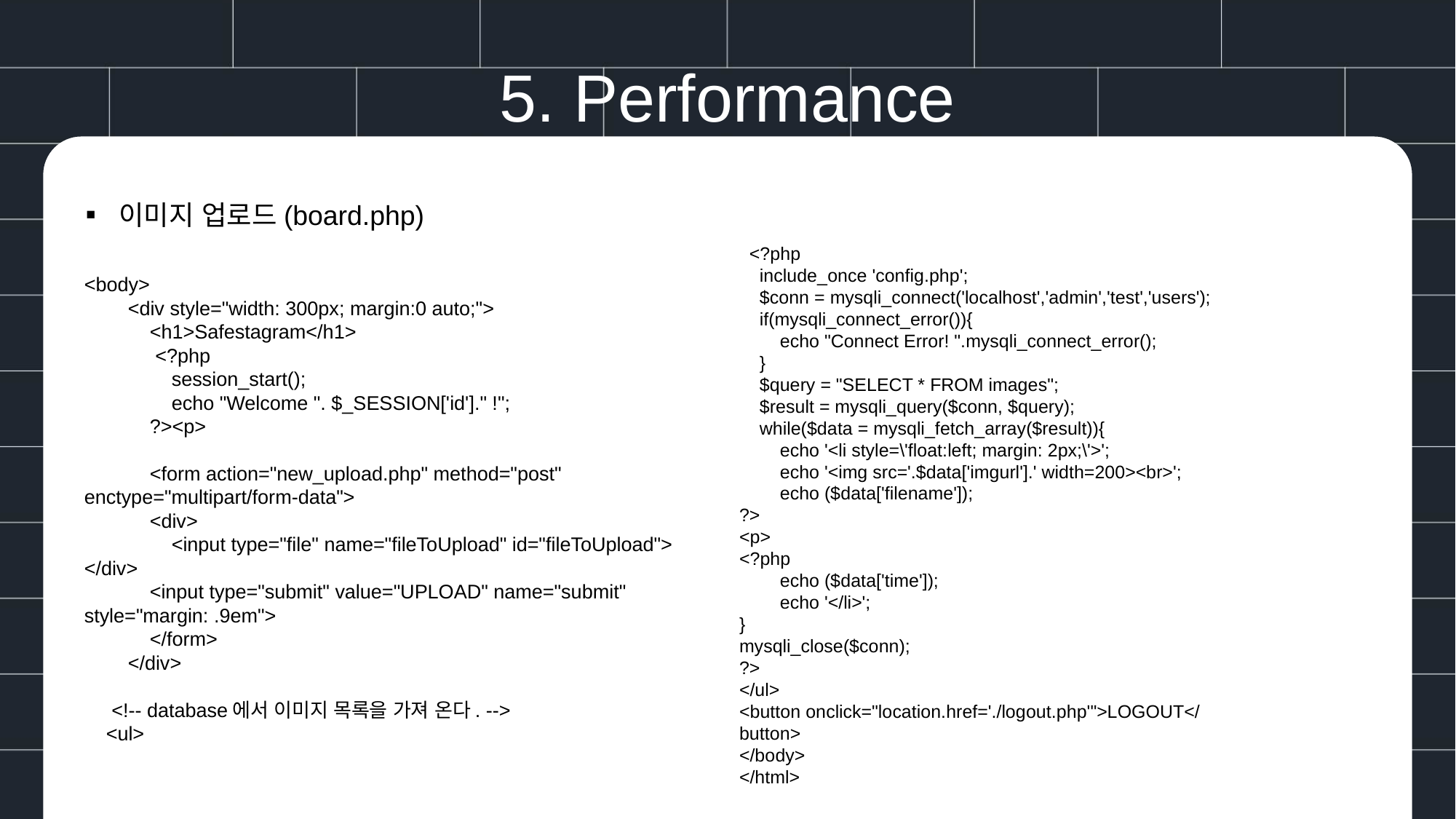

5. Performance
▪ 이미지 업로드(board.php)
  <?php
    include_once 'config.php';
    $conn = mysqli_connect('localhost','admin','test','users');
    if(mysqli_connect_error()){
        echo "Connect Error! ".mysqli_connect_error();
    }
    $query = "SELECT * FROM images";
    $result = mysqli_query($conn, $query);
    while($data = mysqli_fetch_array($result)){
        echo '<li style=\'float:left; margin: 2px;\'>';
        echo '<img src='.$data['imgurl'].' width=200><br>';
        echo ($data['filename']);
?>
<p>
<?php
        echo ($data['time']);
        echo '</li>';
}
mysqli_close($conn);
?>
</ul>
<button onclick="location.href='./logout.php'">LOGOUT</button>
</body>
</html>
<body>
        <div style="width: 300px; margin:0 auto;">
            <h1>Safestagram</h1>
             <?php
                session_start();
                echo "Welcome ". $_SESSION['id']." !";
            ?><p>

            <form action="new_upload.php" method="post" enctype="multipart/form-data">
            <div>
                <input type="file" name="fileToUpload" id="fileToUpload"> </div>
            <input type="submit" value="UPLOAD" name="submit" style="margin: .9em">
            </form>
        </div>

     <!-- database에서 이미지 목록을 가져 온다. -->
    <ul>